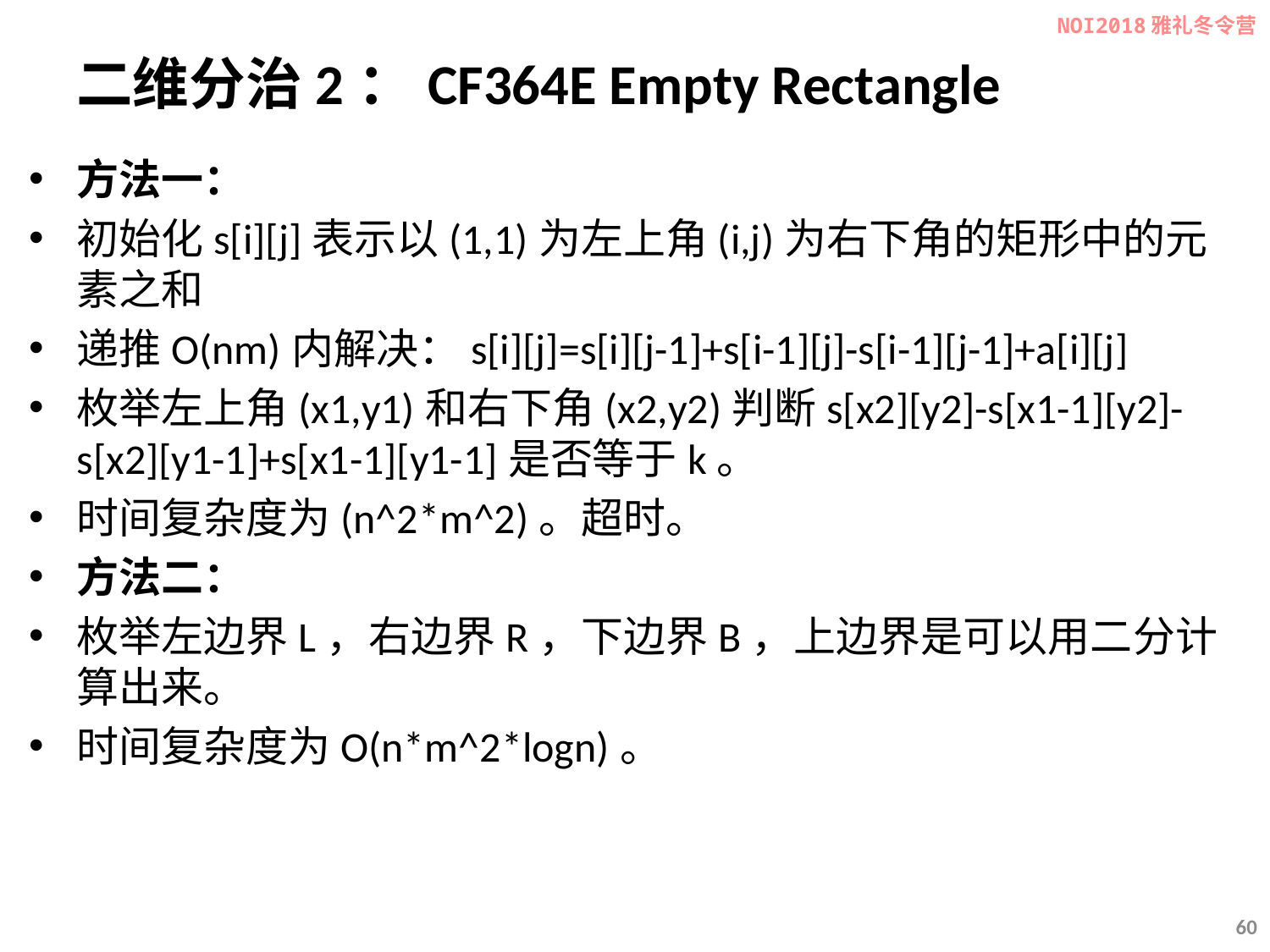

NOI2018雅礼冬令营
# 二维分治2：CF364E Empty Rectangle
方法一：
初始化s[i][j]表示以(1,1)为左上角(i,j)为右下角的矩形中的元素之和
递推O(nm)内解决：s[i][j]=s[i][j-1]+s[i-1][j]-s[i-1][j-1]+a[i][j]
枚举左上角(x1,y1)和右下角(x2,y2)判断s[x2][y2]-s[x1-1][y2]-s[x2][y1-1]+s[x1-1][y1-1]是否等于k。
时间复杂度为(n^2*m^2)。超时。
方法二：
枚举左边界L，右边界R，下边界B，上边界是可以用二分计算出来。
时间复杂度为O(n*m^2*logn)。

60